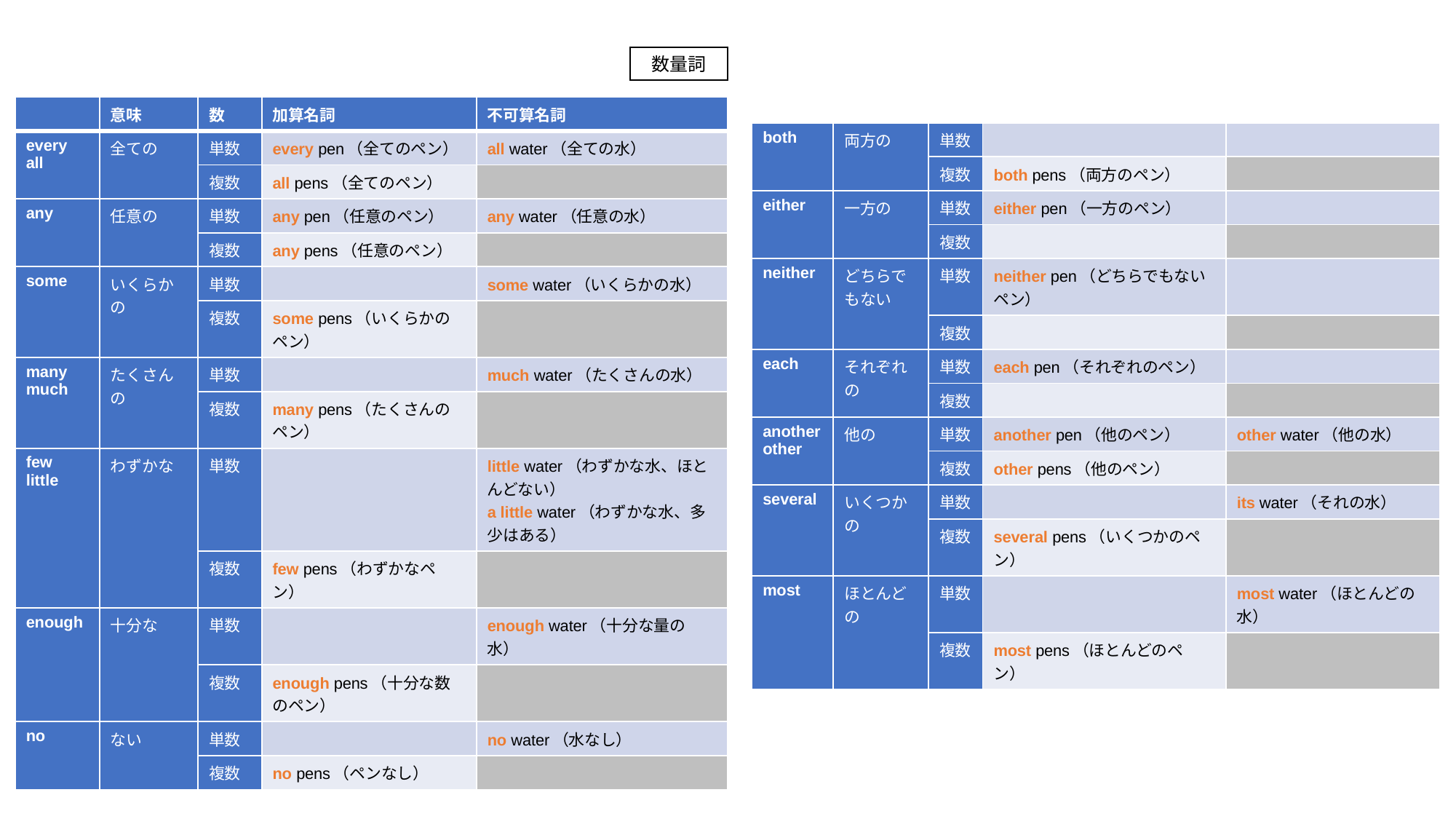

数量詞
|  | 意味 | 数 | 加算名詞 | 不可算名詞 |
| --- | --- | --- | --- | --- |
| every all | 全ての | 単数 | every pen（全てのペン） | all water（全ての水） |
|  |  | 複数 | all pens（全てのペン） |  |
| any | 任意の | 単数 | any pen（任意のペン） | any water（任意の水） |
|  |  | 複数 | any pens（任意のペン） |  |
| some | いくらかの | 単数 |  | some water（いくらかの水） |
|  |  | 複数 | some pens（いくらかのペン） |  |
| many much | たくさんの | 単数 |  | much water（たくさんの水） |
|  |  | 複数 | many pens（たくさんのペン） |  |
| few little | わずかな | 単数 |  | little water（わずかな水、ほとんどない） a little water（わずかな水、多少はある） |
|  |  | 複数 | few pens（わずかなペン） |  |
| enough | 十分な | 単数 |  | enough water（十分な量の水） |
|  |  | 複数 | enough pens（十分な数のペン） |  |
| no | ない | 単数 |  | no water（水なし） |
|  |  | 複数 | no pens（ペンなし） |  |
| both | 両方の | 単数 |  |  |
| --- | --- | --- | --- | --- |
|  |  | 複数 | both pens（両方のペン） |  |
| either | 一方の | 単数 | either pen（一方のペン） |  |
|  |  | 複数 |  |  |
| neither | どちらでもない | 単数 | neither pen（どちらでもないペン） |  |
|  |  | 複数 |  |  |
| each | それぞれの | 単数 | each pen（それぞれのペン） |  |
|  |  | 複数 |  |  |
| another other | 他の | 単数 | another pen（他のペン） | other water（他の水） |
|  |  | 複数 | other pens（他のペン） |  |
| several | いくつかの | 単数 |  | its water（それの水） |
|  |  | 複数 | several pens（いくつかのペン） |  |
| most | ほとんどの | 単数 |  | most water（ほとんどの水） |
|  |  | 複数 | most pens（ほとんどのペン） |  |